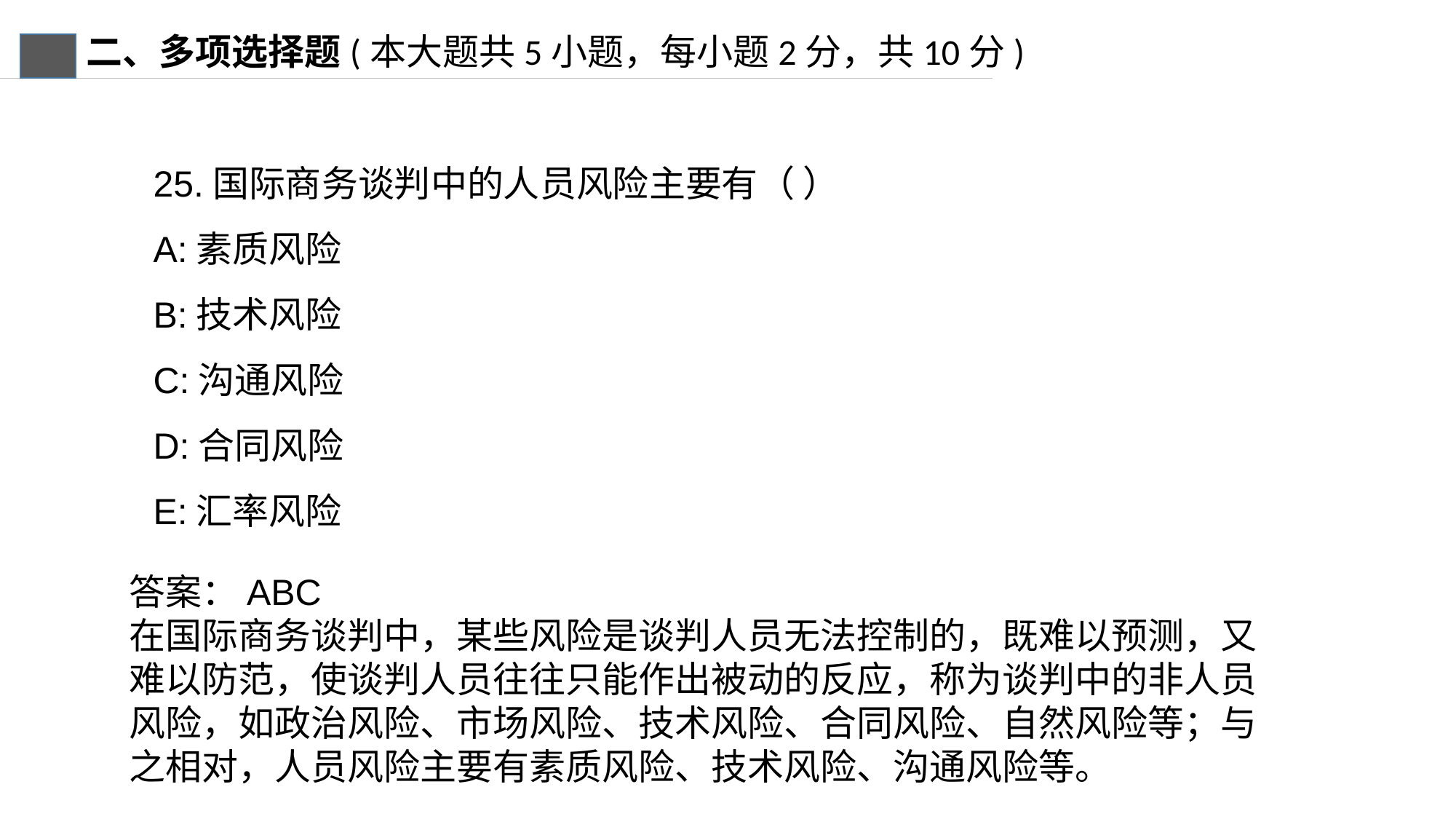

二、多项选择题(本大题共5小题，每小题2分，共10分)

25.国际商务谈判中的人员风险主要有（ ）
A:素质风险
B:技术风险
C:沟通风险
D:合同风险
E:汇率风险
答案：ABC
在国际商务谈判中，某些风险是谈判人员无法控制的，既难以预测，又难以防范，使谈判人员往往只能作出被动的反应，称为谈判中的非人员风险，如政治风险、市场风险、技术风险、合同风险、自然风险等；与之相对，人员风险主要有素质风险、技术风险、沟通风险等。